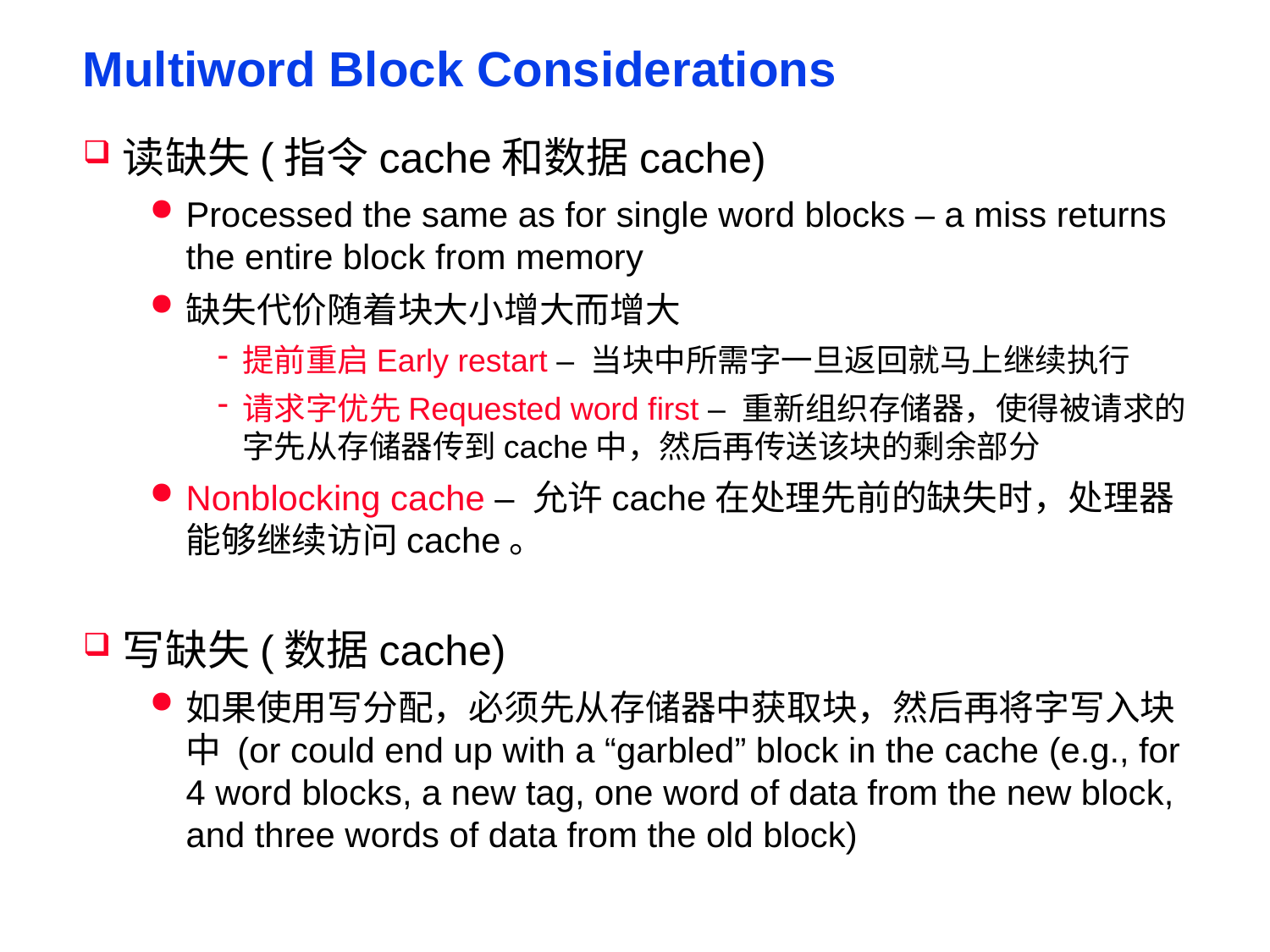

# Multiword Block Considerations
读缺失(指令cache和数据cache)
Processed the same as for single word blocks – a miss returns the entire block from memory
缺失代价随着块大小增大而增大
提前重启Early restart – 当块中所需字一旦返回就马上继续执行
请求字优先Requested word first – 重新组织存储器，使得被请求的字先从存储器传到cache中，然后再传送该块的剩余部分
Nonblocking cache – 允许cache在处理先前的缺失时，处理器能够继续访问cache。

写缺失(数据cache)
如果使用写分配，必须先从存储器中获取块，然后再将字写入块中 (or could end up with a “garbled” block in the cache (e.g., for 4 word blocks, a new tag, one word of data from the new block, and three words of data from the old block)